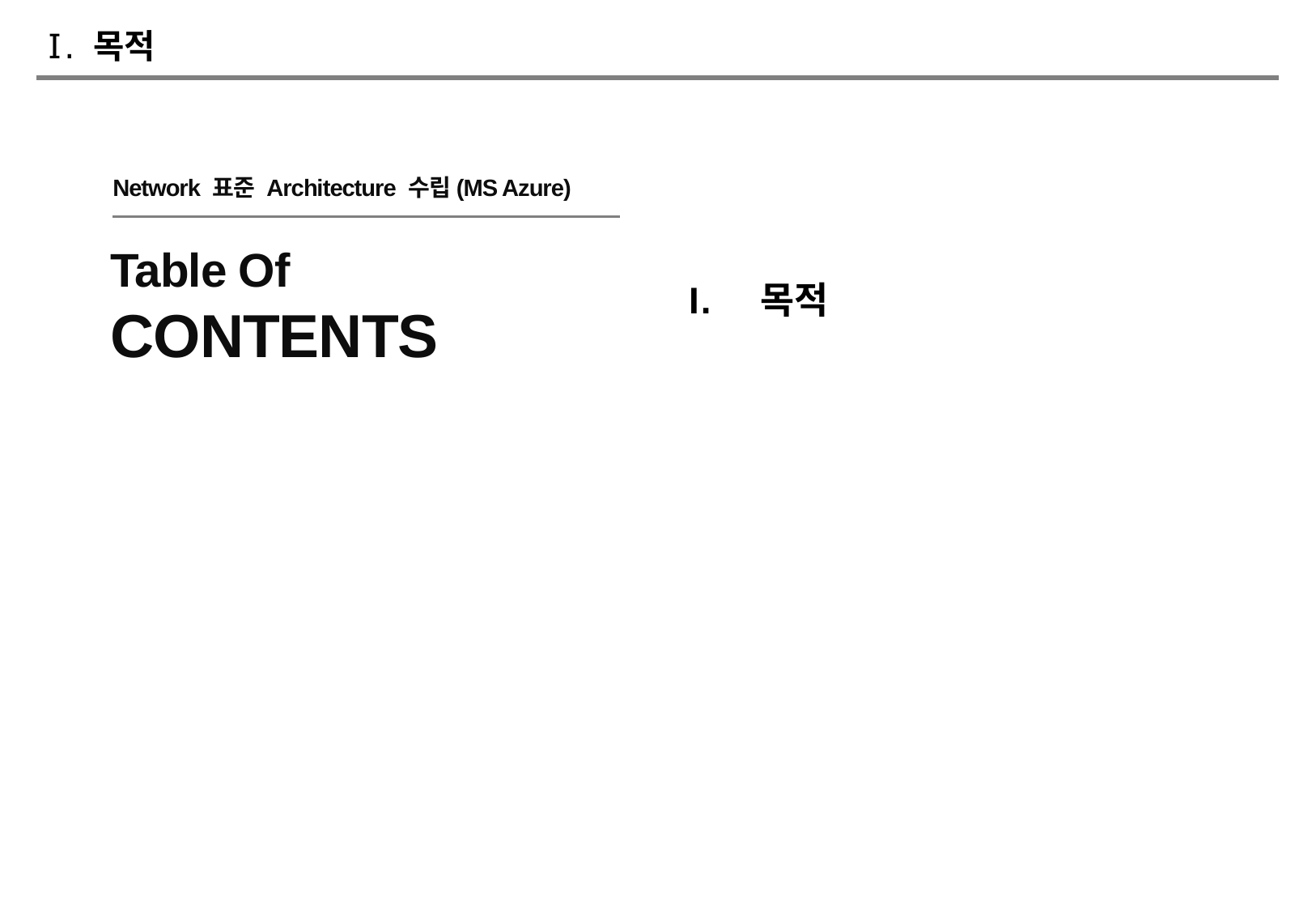

# I. 목적

Network 표준 Architecture 수립(MS Azure)
목적
Table Of
CONTENTS